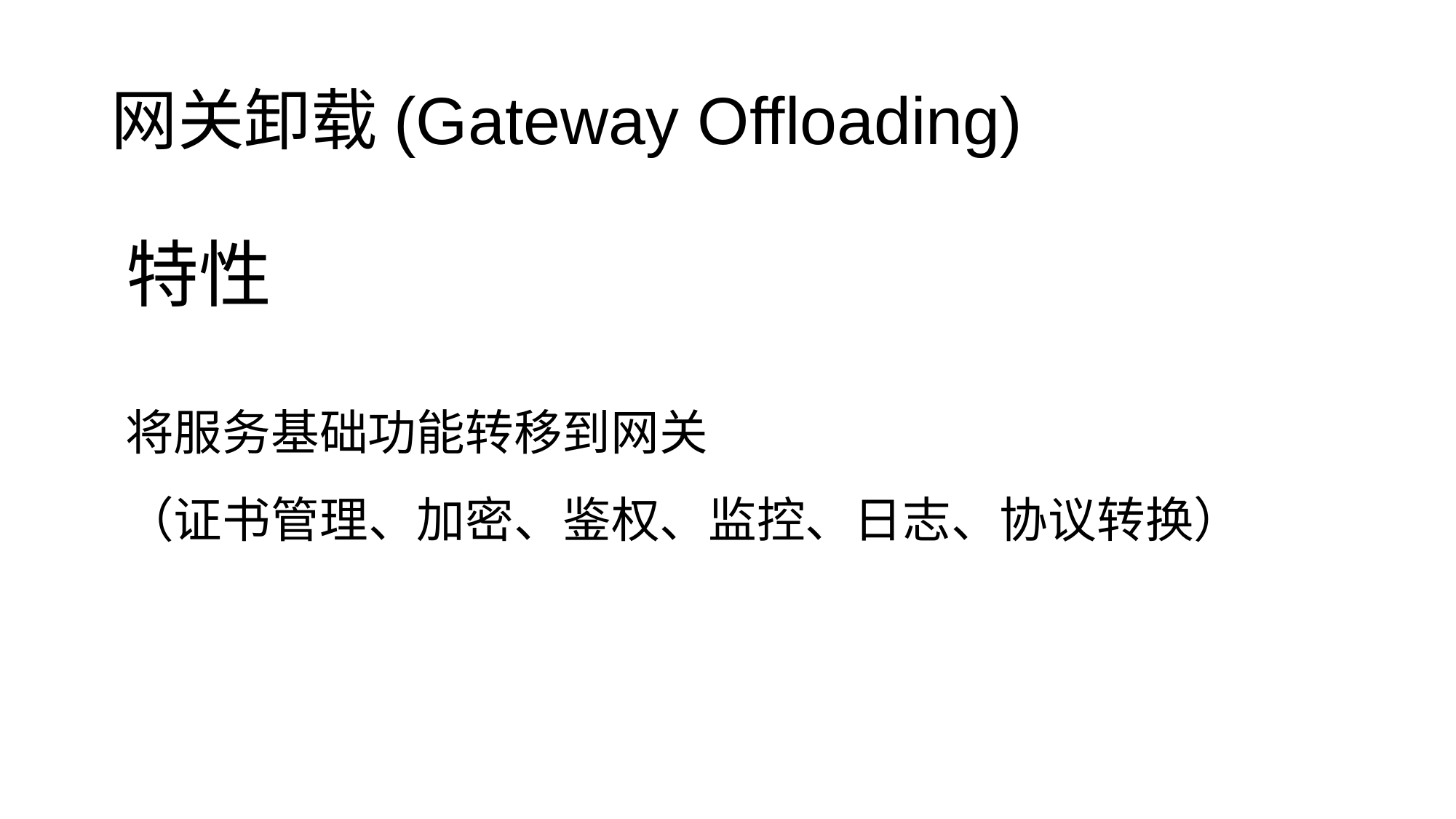

# 网关卸载(Gateway Offloading)
特性
将服务基础功能转移到网关
（证书管理、加密、鉴权、监控、日志、协议转换）